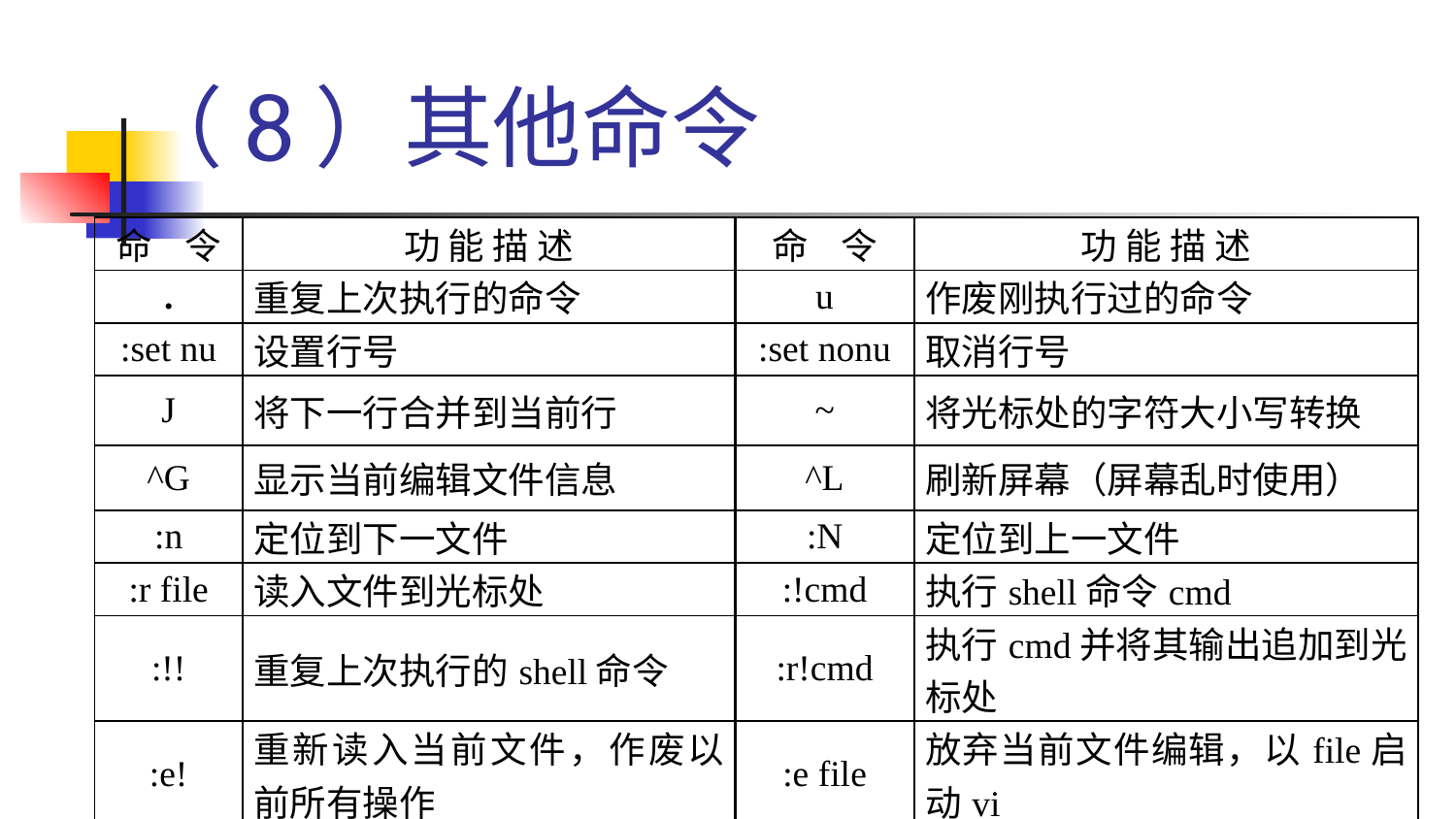

# （8）其他命令
| 命 令 | 功 能 描 述 | 命 令 | 功 能 描 述 |
| --- | --- | --- | --- |
| . | 重复上次执行的命令 | u | 作废刚执行过的命令 |
| :set nu | 设置行号 | :set nonu | 取消行号 |
| J | 将下一行合并到当前行 | ~ | 将光标处的字符大小写转换 |
| ^G | 显示当前编辑文件信息 | ^L | 刷新屏幕（屏幕乱时使用） |
| :n | 定位到下一文件 | :N | 定位到上一文件 |
| :r file | 读入文件到光标处 | :!cmd | 执行shell命令cmd |
| :!! | 重复上次执行的shell命令 | :r!cmd | 执行cmd并将其输出追加到光标处 |
| :e! | 重新读入当前文件，作废以前所有操作 | :e file | 放弃当前文件编辑，以file启动vi |